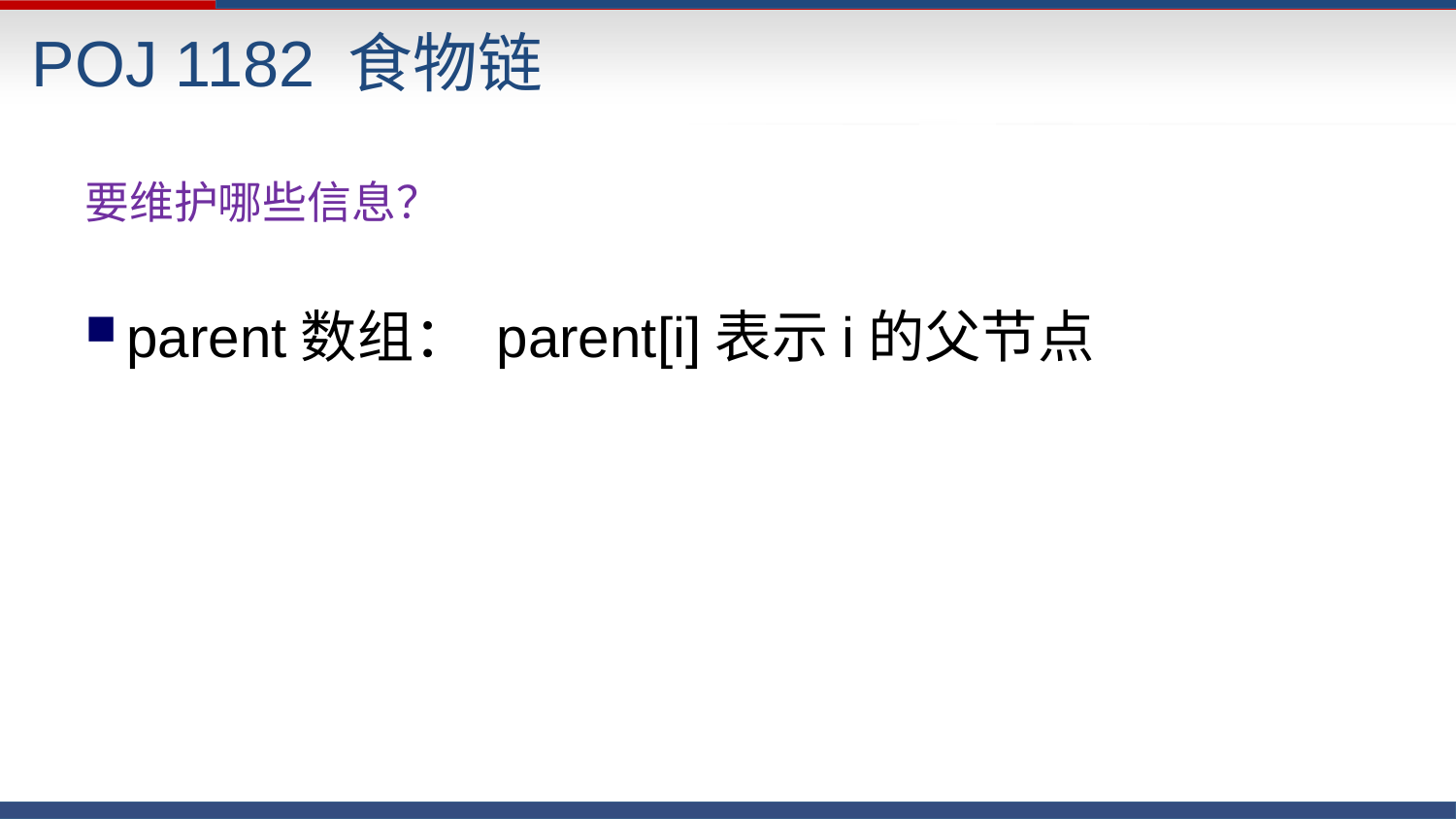

# POJ 1182 食物链
要维护哪些信息？

parent数组： parent[i]表示i的父节点